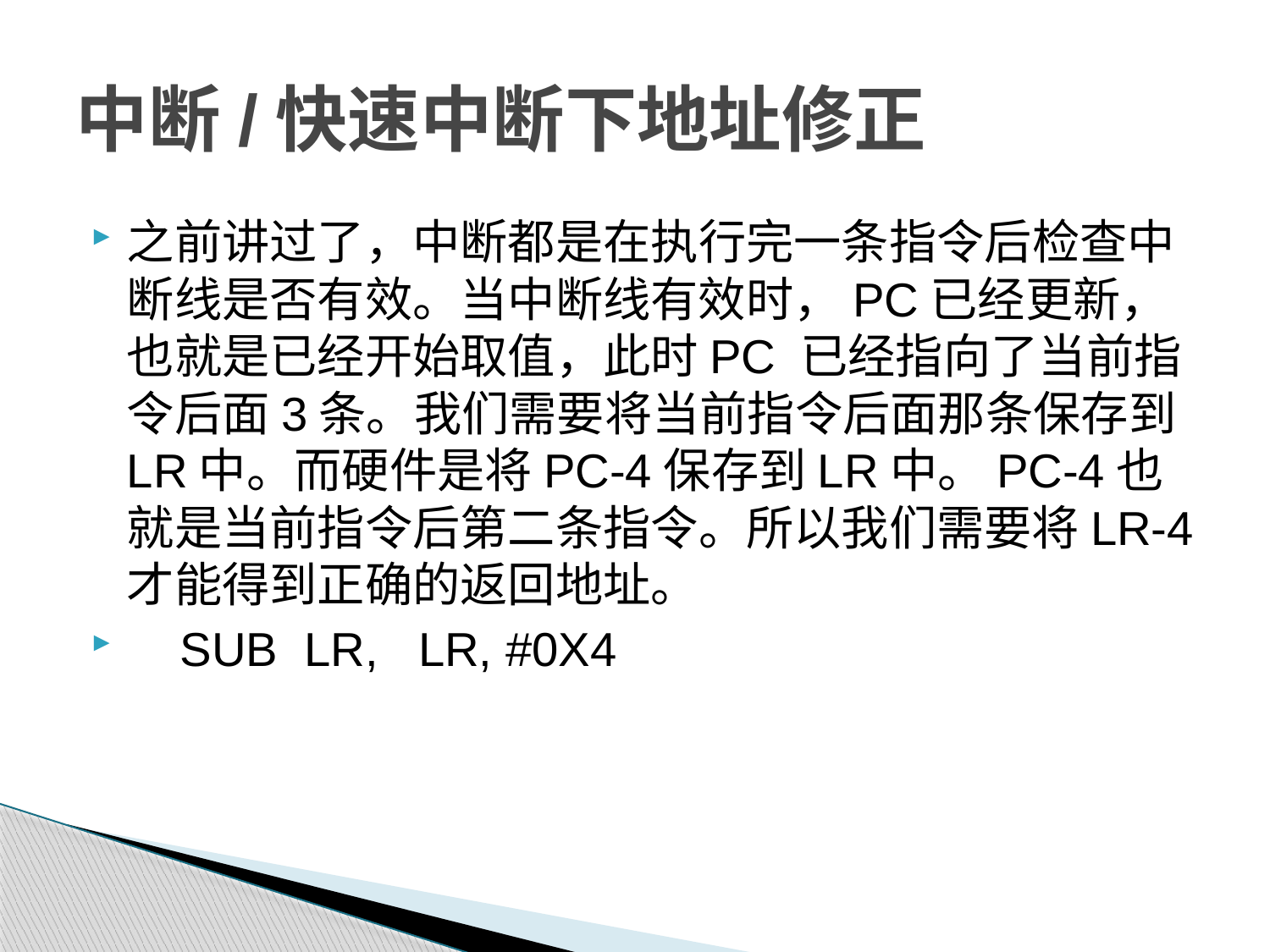

# 中断/快速中断下地址修正
之前讲过了，中断都是在执行完一条指令后检查中断线是否有效。当中断线有效时，PC已经更新，也就是已经开始取值，此时PC 已经指向了当前指令后面3条。我们需要将当前指令后面那条保存到LR中。而硬件是将PC-4保存到LR中。PC-4也就是当前指令后第二条指令。所以我们需要将LR-4才能得到正确的返回地址。
    SUB  LR,   LR, #0X4